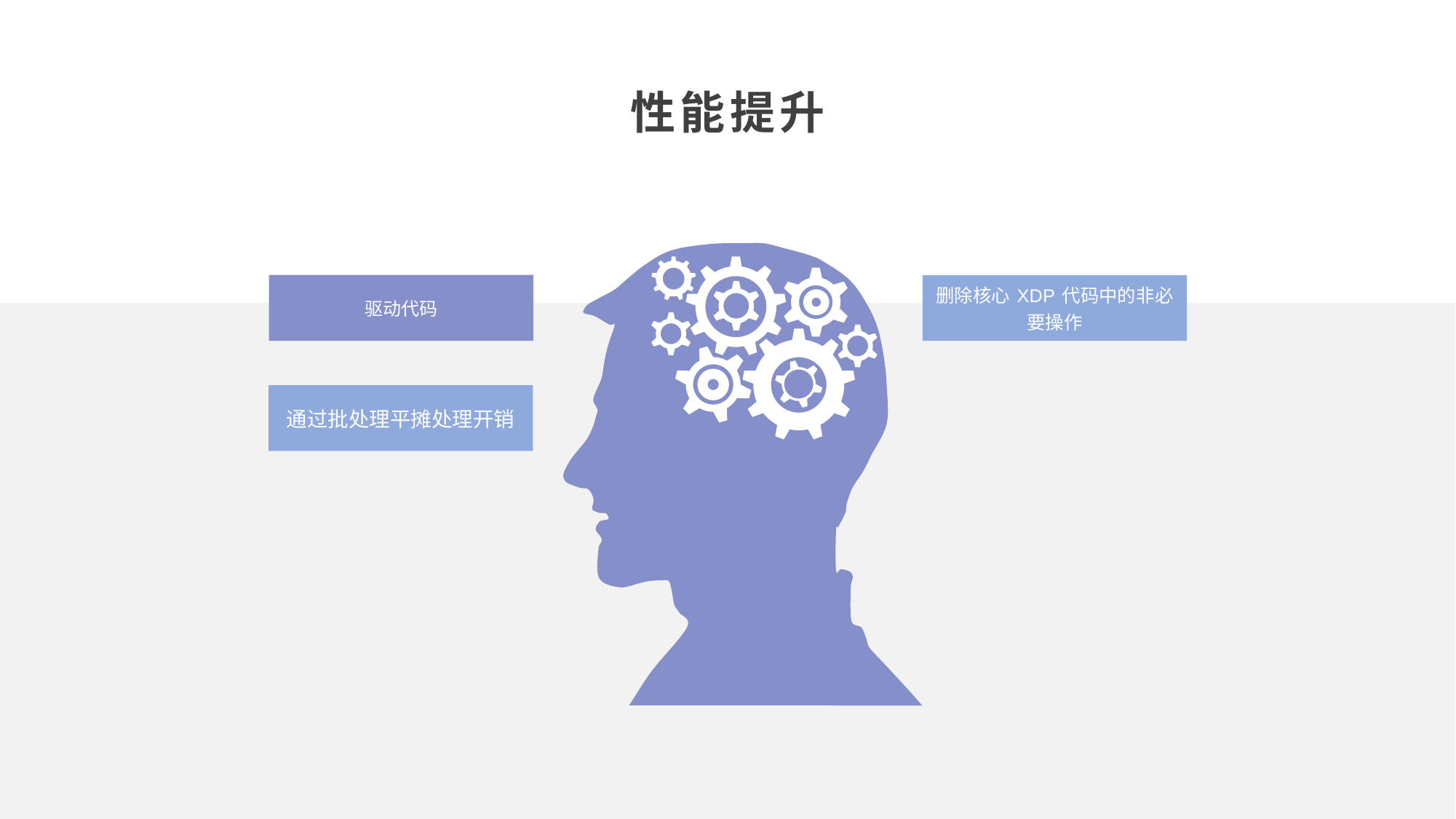

性能提升

驱动代码
删除核心 XDP 代码中的非必要操作

通过批处理平摊处理开销